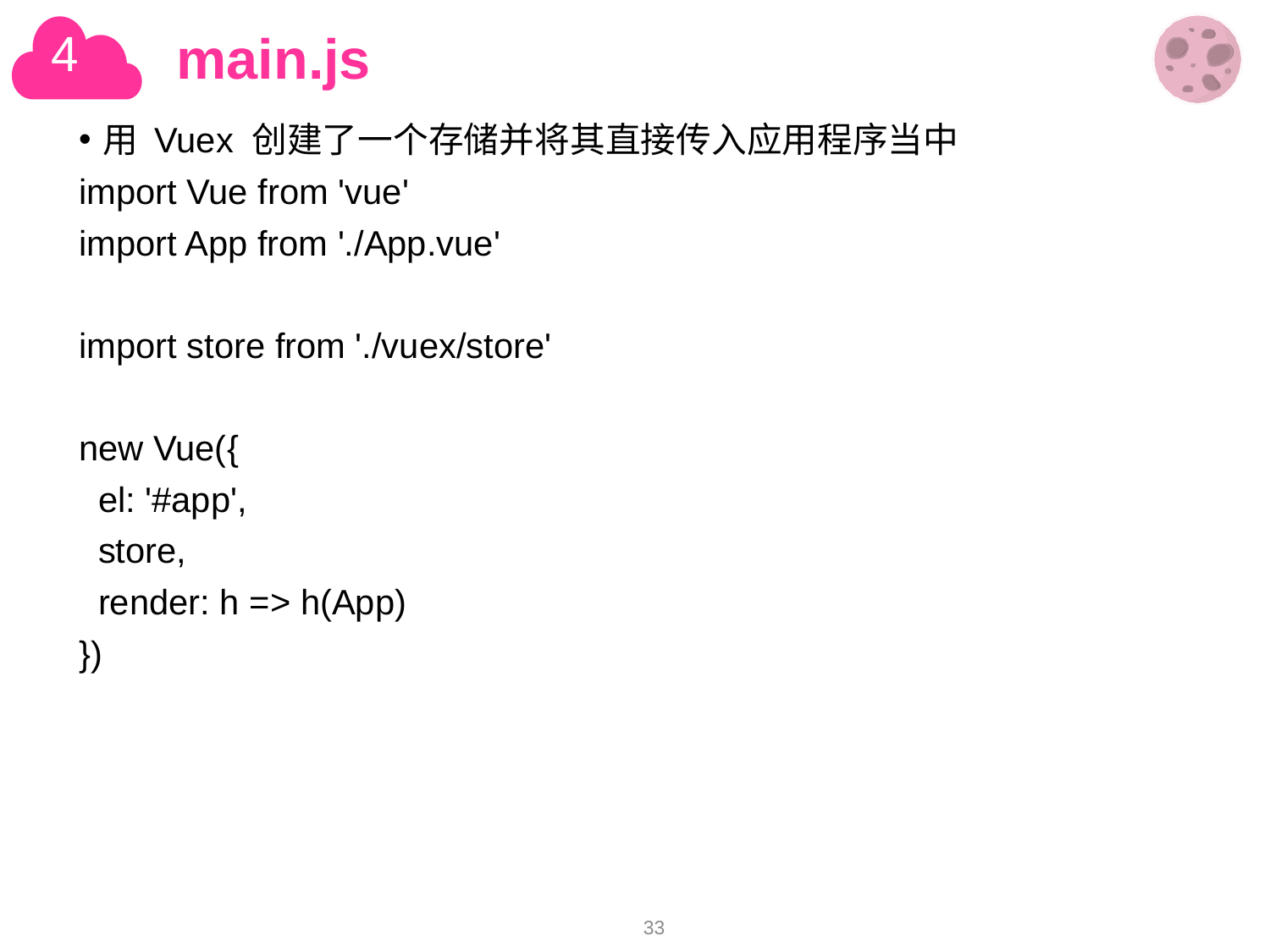

# main.js
用 Vuex 创建了一个存储并将其直接传入应用程序当中
import Vue from 'vue'
import App from './App.vue'

import store from './vuex/store'

new Vue({
  el: '#app',
  store,
  render: h => h(App)
})
33